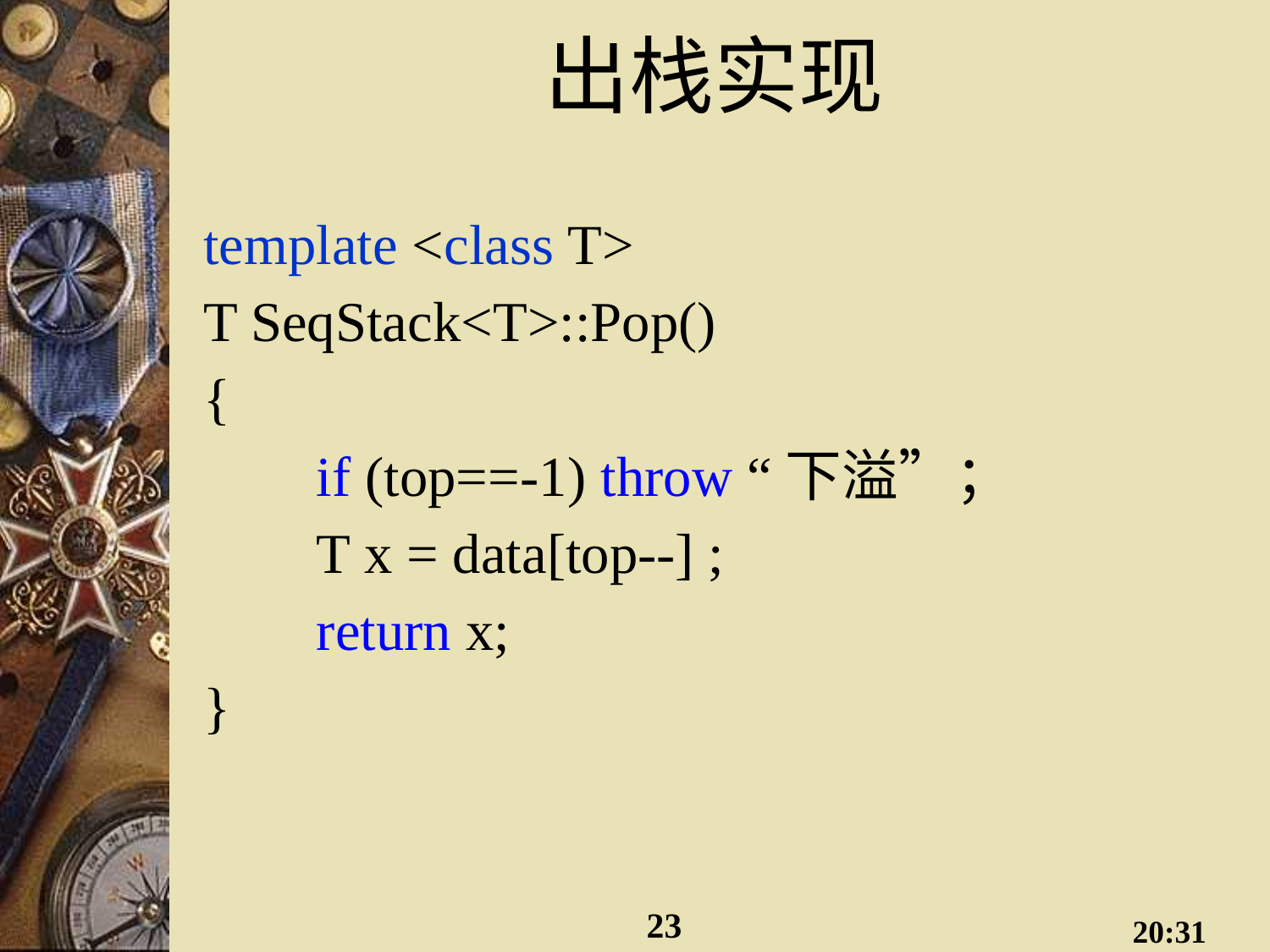

# 出栈实现
template <class T>
T SeqStack<T>::Pop()
{
        if (top==-1) throw “下溢”；
        T x = data[top--] ;
        return x;
}